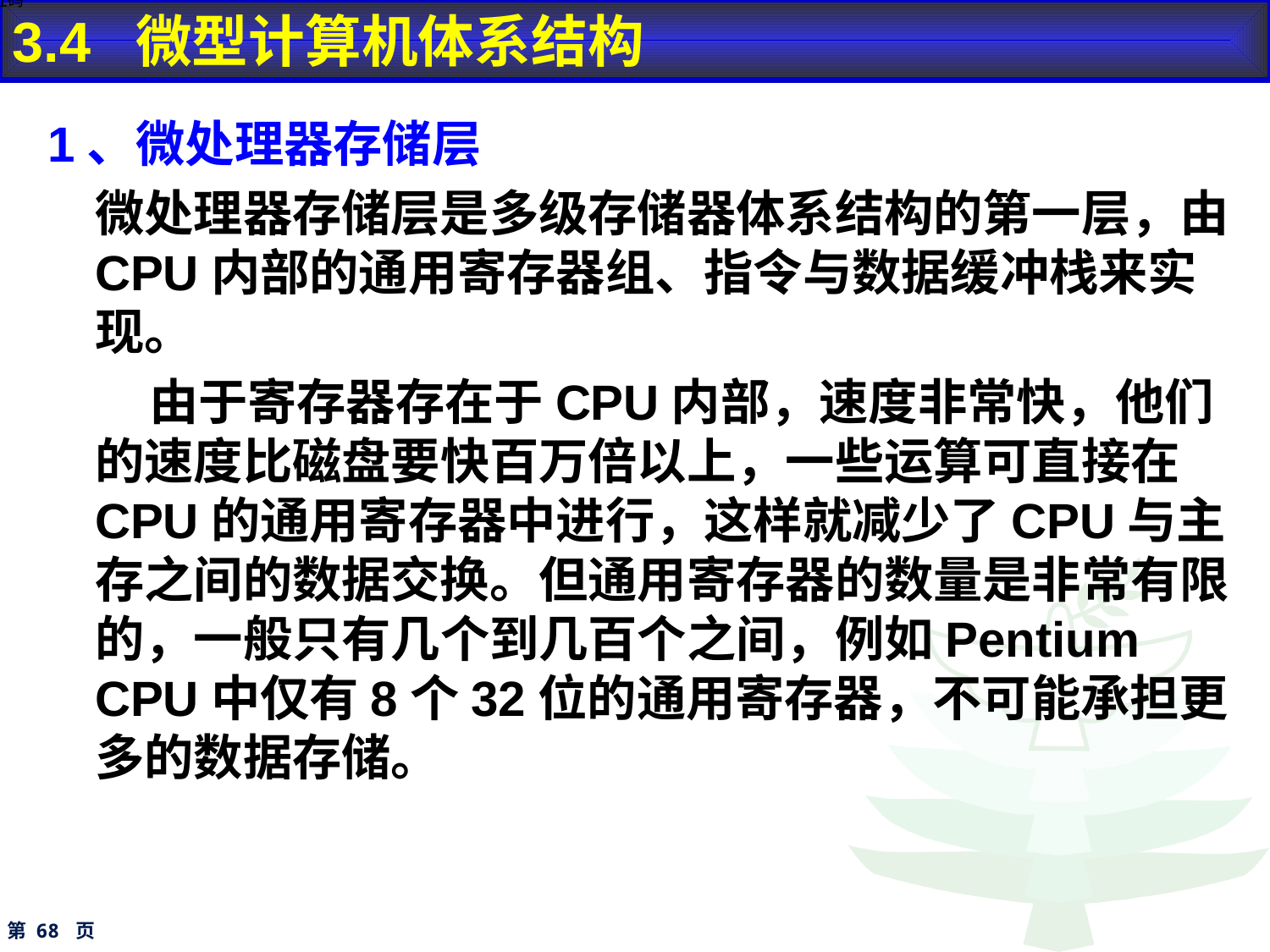

3.4  微型计算机体系结构

地址码
1、微处理器存储层
	微处理器存储层是多级存储器体系结构的第一层，由CPU内部的通用寄存器组、指令与数据缓冲栈来实现。
        由于寄存器存在于CPU内部，速度非常快，他们的速度比磁盘要快百万倍以上，一些运算可直接在CPU的通用寄存器中进行，这样就减少了CPU与主存之间的数据交换。但通用寄存器的数量是非常有限的，一般只有几个到几百个之间，例如Pentium CPU中仅有8个32位的通用寄存器，不可能承担更多的数据存储。